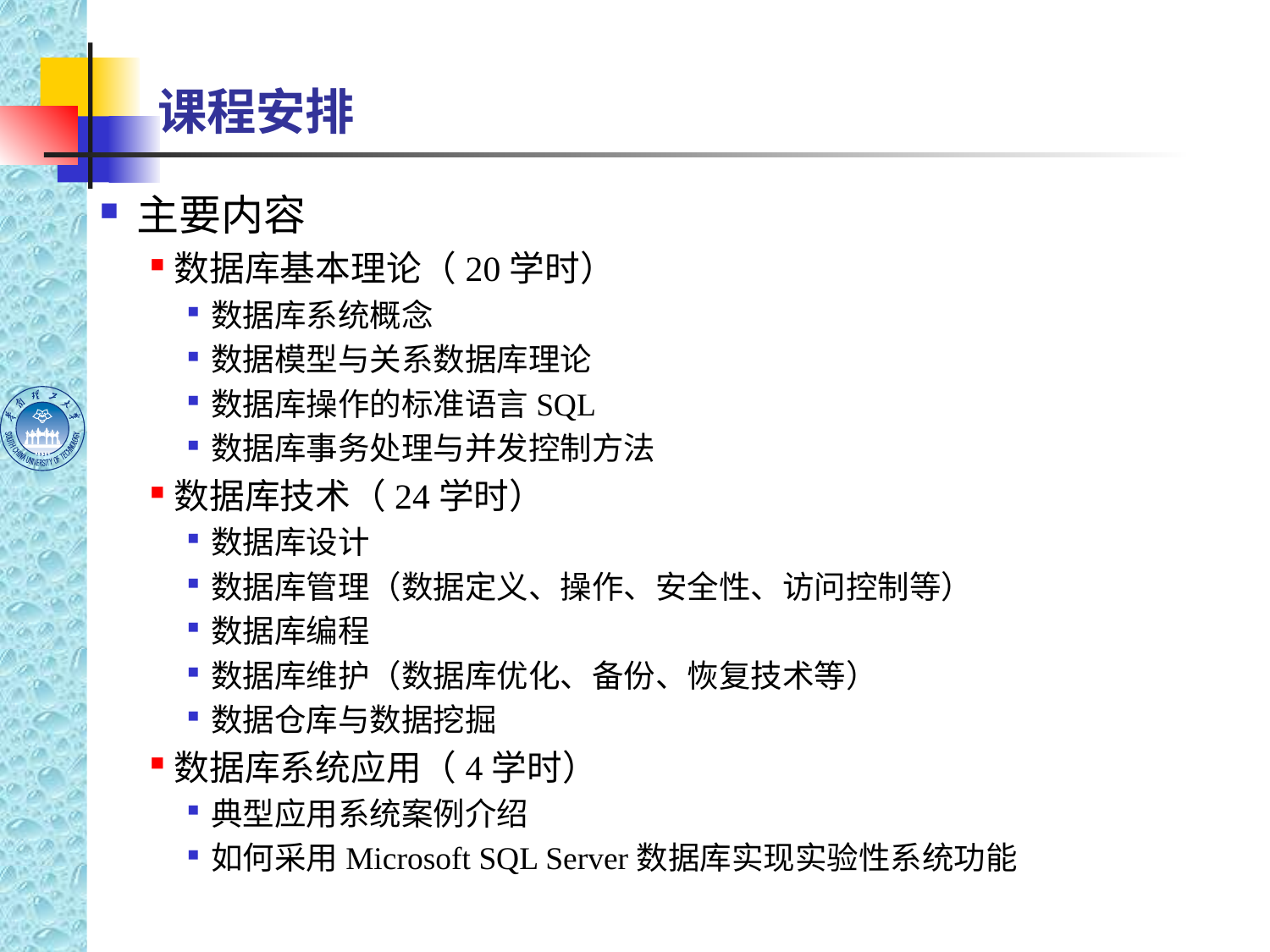

# 课程安排
主要内容
数据库基本理论（20学时）
数据库系统概念
数据模型与关系数据库理论
数据库操作的标准语言SQL
数据库事务处理与并发控制方法
数据库技术（24学时）
数据库设计
数据库管理（数据定义、操作、安全性、访问控制等）
数据库编程
数据库维护（数据库优化、备份、恢复技术等）
数据仓库与数据挖掘
数据库系统应用（4学时）
典型应用系统案例介绍
如何采用Microsoft SQL Server数据库实现实验性系统功能